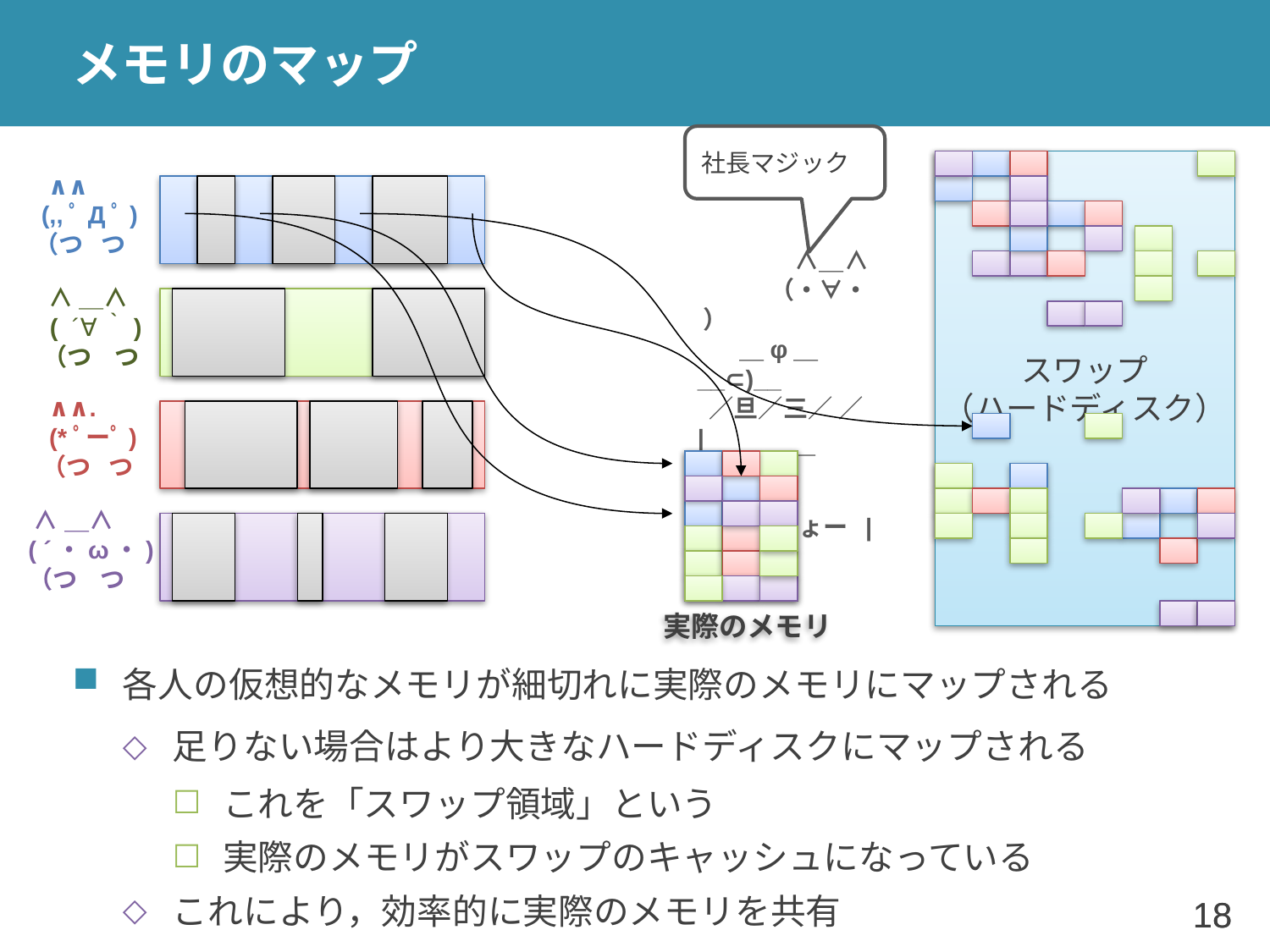

# メモリのマップ
社長マジック
スワップ
（ハードディスク）

  ∧∧
 (,,ﾟДﾟ)
（つ   つ

 　 　 　∧＿∧
　 　   （・∀・  ）
 　 ＿φ＿__⊂)__
 ／旦／三／ ／|
 |￣￣￣￣￣|.　|
 | しゃちょー  |／

 ∧＿∧
 (  ´∀｀)
（つ    つ

 ∧∧.
 (*ﾟーﾟ)
（つ   つ

実際の
メモリ

 ∧＿∧
( ´・ω・)
（つ    つ

実際のメモリ

各人の仮想的なメモリが細切れに実際のメモリにマップされる
足りない場合はより大きなハードディスクにマップされる
これを「スワップ領域」という
実際のメモリがスワップのキャッシュになっている
これにより，効率的に実際のメモリを共有